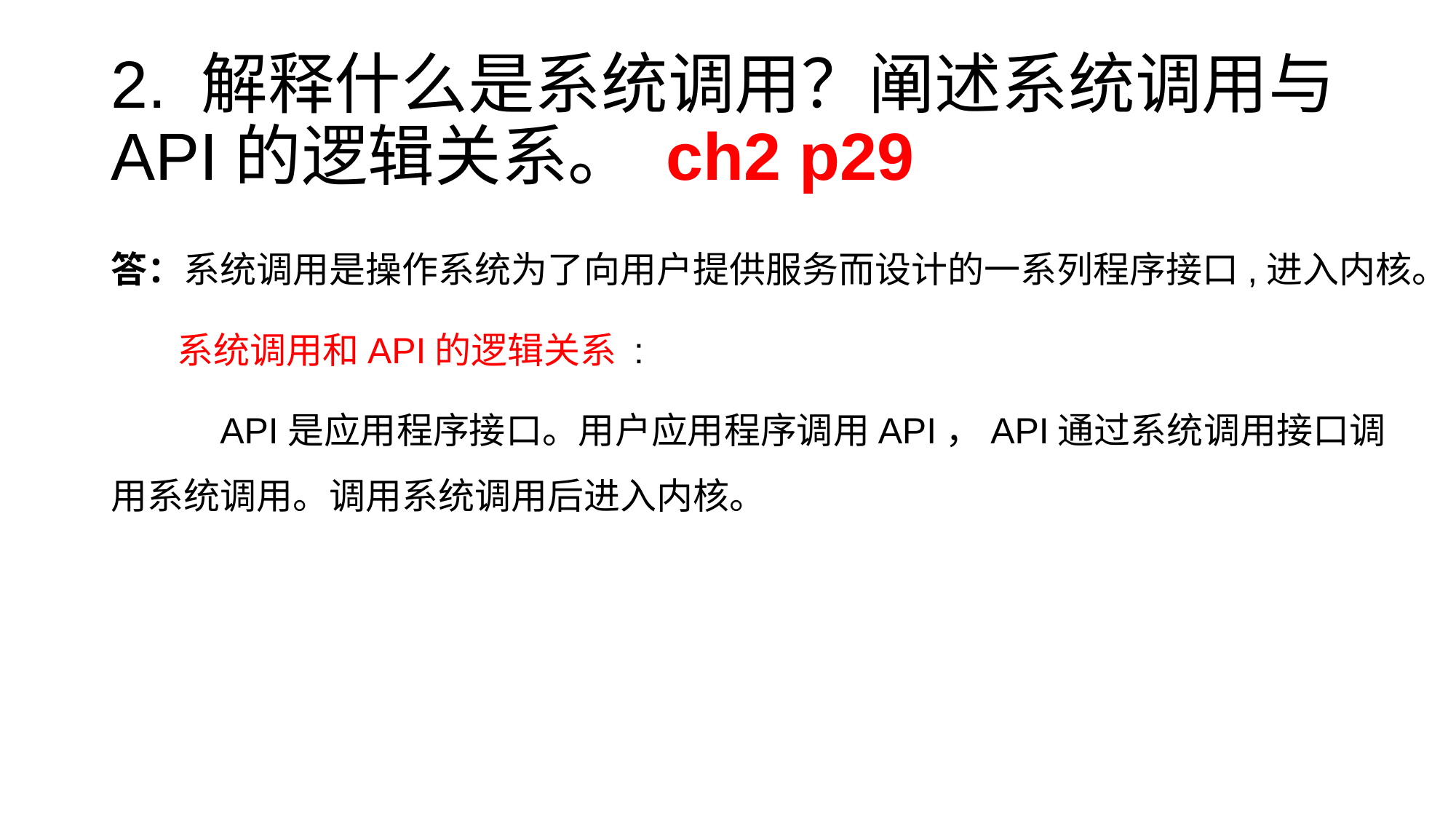

# 2. 解释什么是系统调用？阐述系统调用与API的逻辑关系。 ch2 p29
答：系统调用是操作系统为了向用户提供服务而设计的一系列程序接口,进入内核。
       系统调用和API的逻辑关系 :
	API是应用程序接口。用户应用程序调用API，API通过系统调用接口调用系统调用。调用系统调用后进入内核。